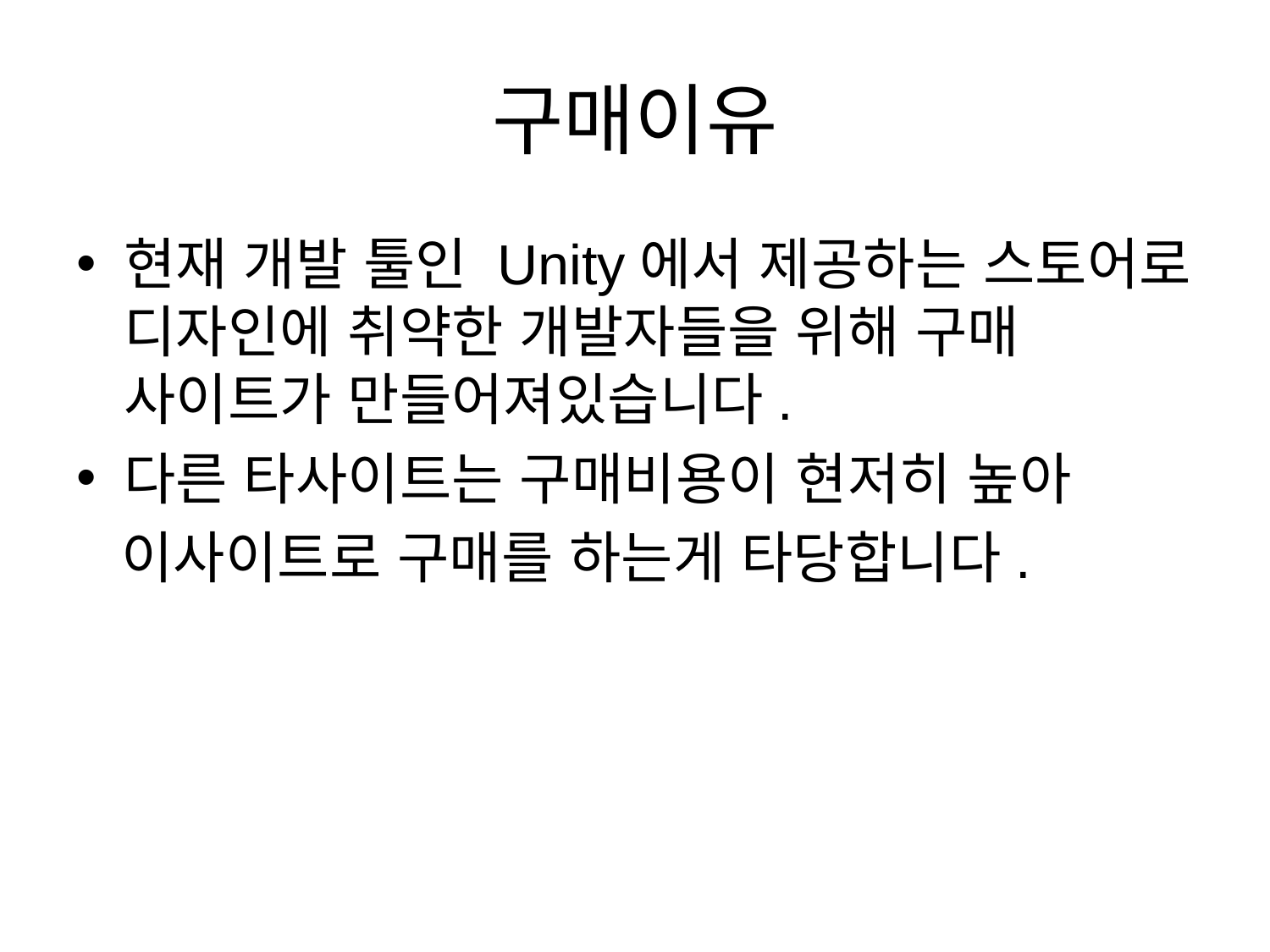

# 구매이유
현재 개발 툴인 Unity에서 제공하는 스토어로 디자인에 취약한 개발자들을 위해 구매 사이트가 만들어져있습니다.
다른 타사이트는 구매비용이 현저히 높아
  이사이트로 구매를 하는게 타당합니다.